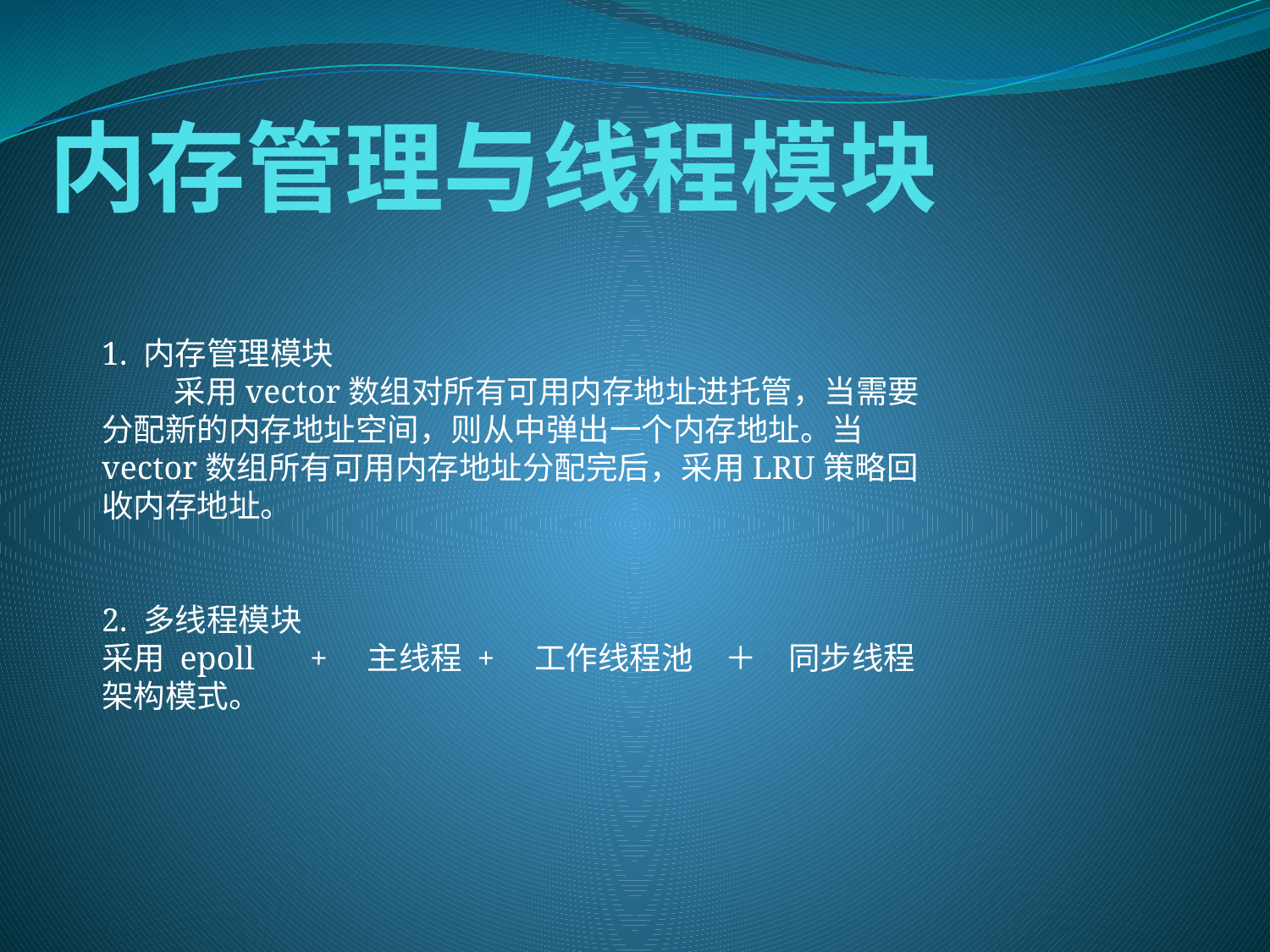

# 内存管理与线程模块
1. 内存管理模块
         采用vector数组对所有可用内存地址进托管，当需要分配新的内存地址空间，则从中弹出一个内存地址。当vector数组所有可用内存地址分配完后，采用LRU策略回收内存地址。

2. 多线程模块
采用 epoll 　+　主线程 +　工作线程池　＋　同步线程 架构模式。